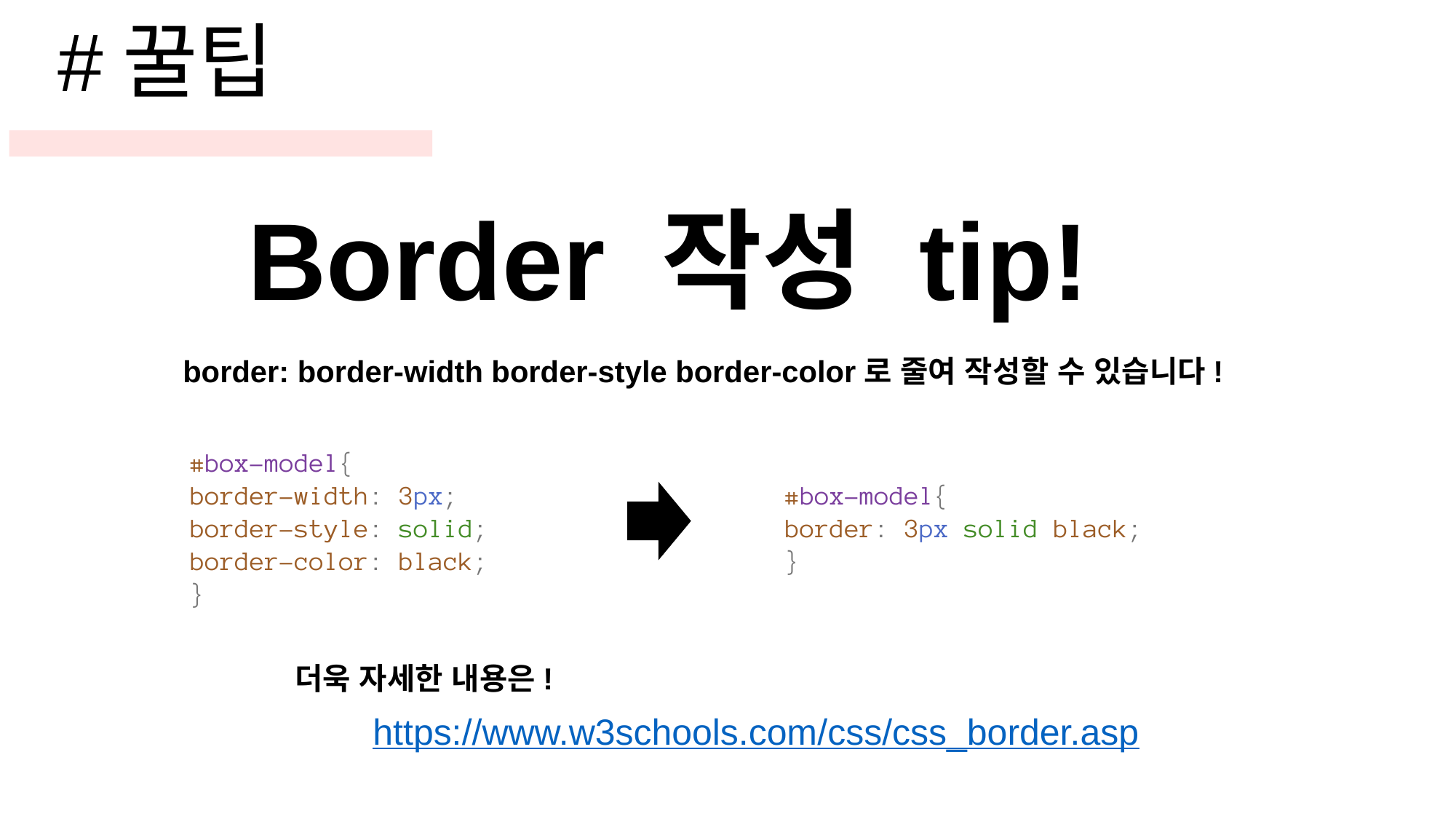

#꿀팁

Border 작성 tip!
border: border-width border-style border-color로 줄여 작성할 수 있습니다!
#box-model{
border-width: 3px;
border-style: solid;
border-color: black;
}
#box-model{
border: 3px solid black;
}

더욱 자세한 내용은!
https://www.w3schools.com/css/css_border.asp